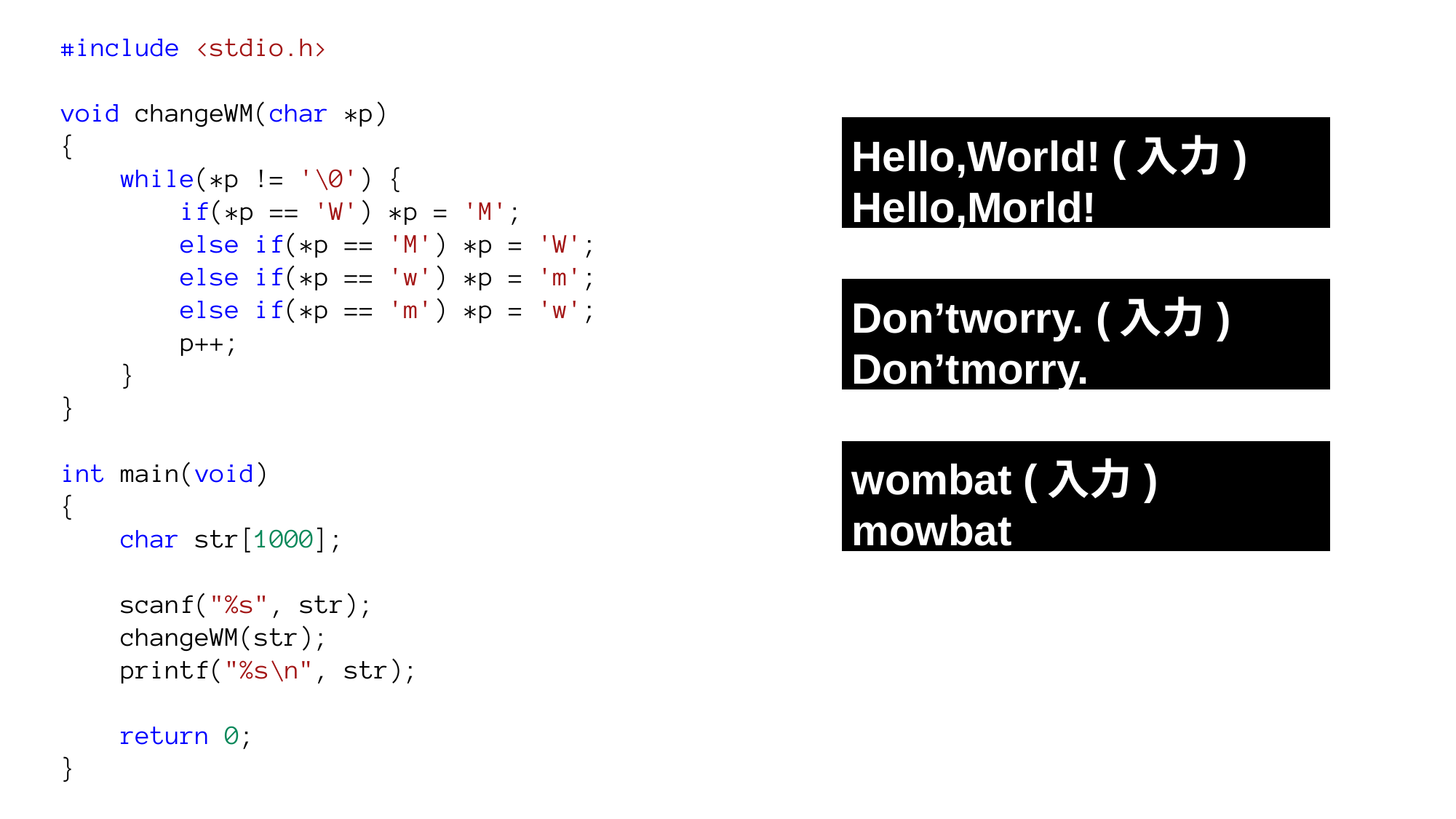

#include <stdio.h>
void changeWM(char *p)
{
    while(*p != '\0') {
        if(*p == 'W') *p = 'M';
        else if(*p == 'M') *p = 'W';
        else if(*p == 'w') *p = 'm';
        else if(*p == 'm') *p = 'w';
        p++;
    }
}
int main(void)
{
    char str[1000];
    scanf("%s", str);
    changeWM(str);
    printf("%s\n", str);
    return 0;
}
| Hello,World! (入力) Hello,Morld! |
| --- |
| Don’tworry. (入力) Don’tmorry. |
| --- |
| wombat (入力) mowbat |
| --- |